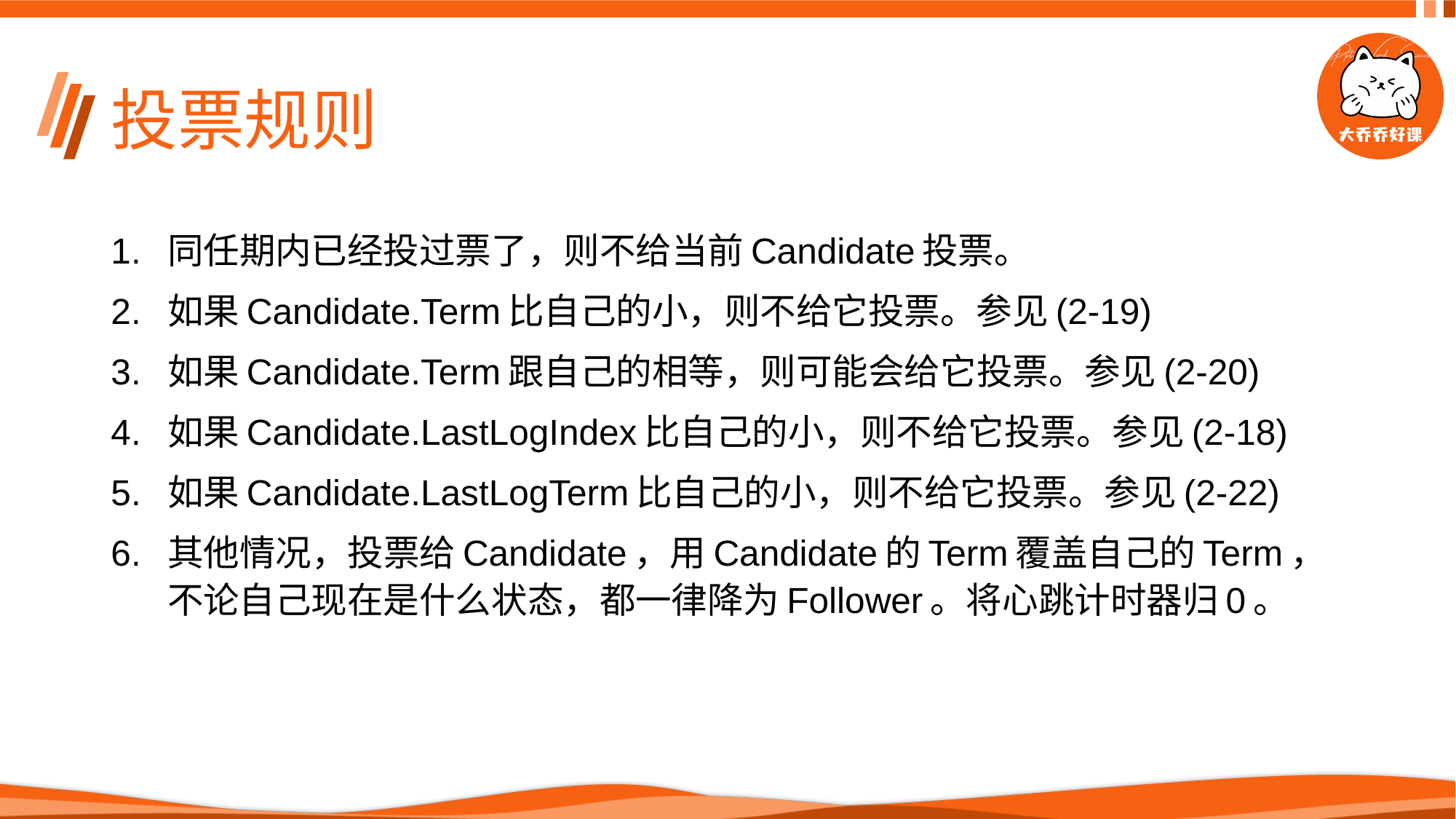

# 投票规则
同任期内已经投过票了，则不给当前Candidate投票。
如果Candidate.Term比自己的小，则不给它投票。参见(2-19)
如果Candidate.Term跟自己的相等，则可能会给它投票。参见(2-20)
如果Candidate.LastLogIndex比自己的小，则不给它投票。参见(2-18)
如果Candidate.LastLogTerm比自己的小，则不给它投票。参见(2-22)
其他情况，投票给Candidate，用Candidate的Term覆盖自己的Term，不论自己现在是什么状态，都一律降为Follower。将心跳计时器归0。